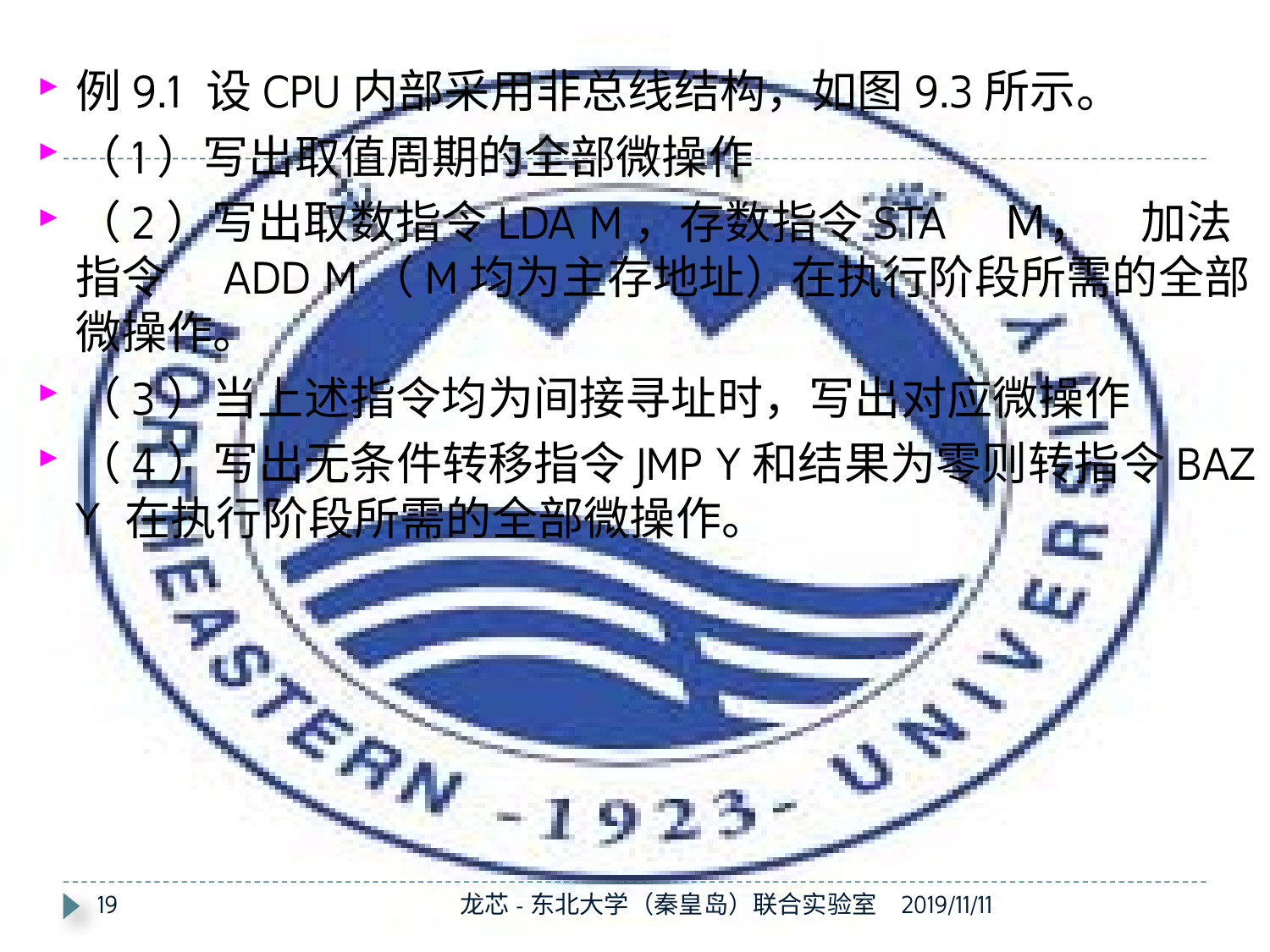

例9.1 设CPU内部采用非总线结构，如图9.3所示。
（1）写出取值周期的全部微操作
（2）写出取数指令LDA M，存数指令STA　Ｍ，　加法指令　ADD M（M均为主存地址）在执行阶段所需的全部微操作。
（3）当上述指令均为间接寻址时，写出对应微操作
（4）写出无条件转移指令JMP Y和结果为零则转指令BAZ Y 在执行阶段所需的全部微操作。
19
龙芯-东北大学（秦皇岛）联合实验室
2019/11/11